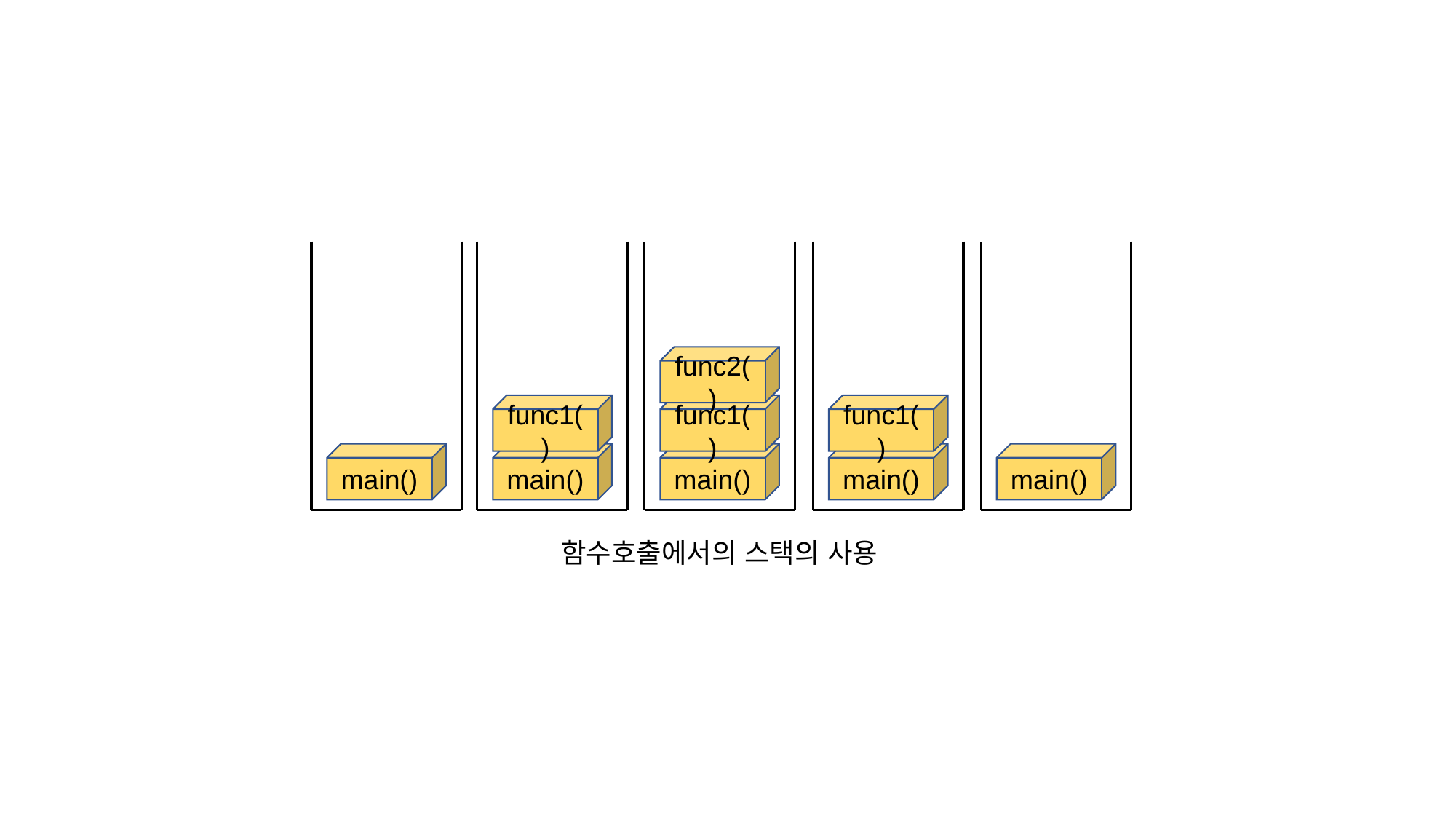

func2()
func1()
func1()
func1()
main()
main()
main()
main()
main()
함수호출에서의 스택의 사용